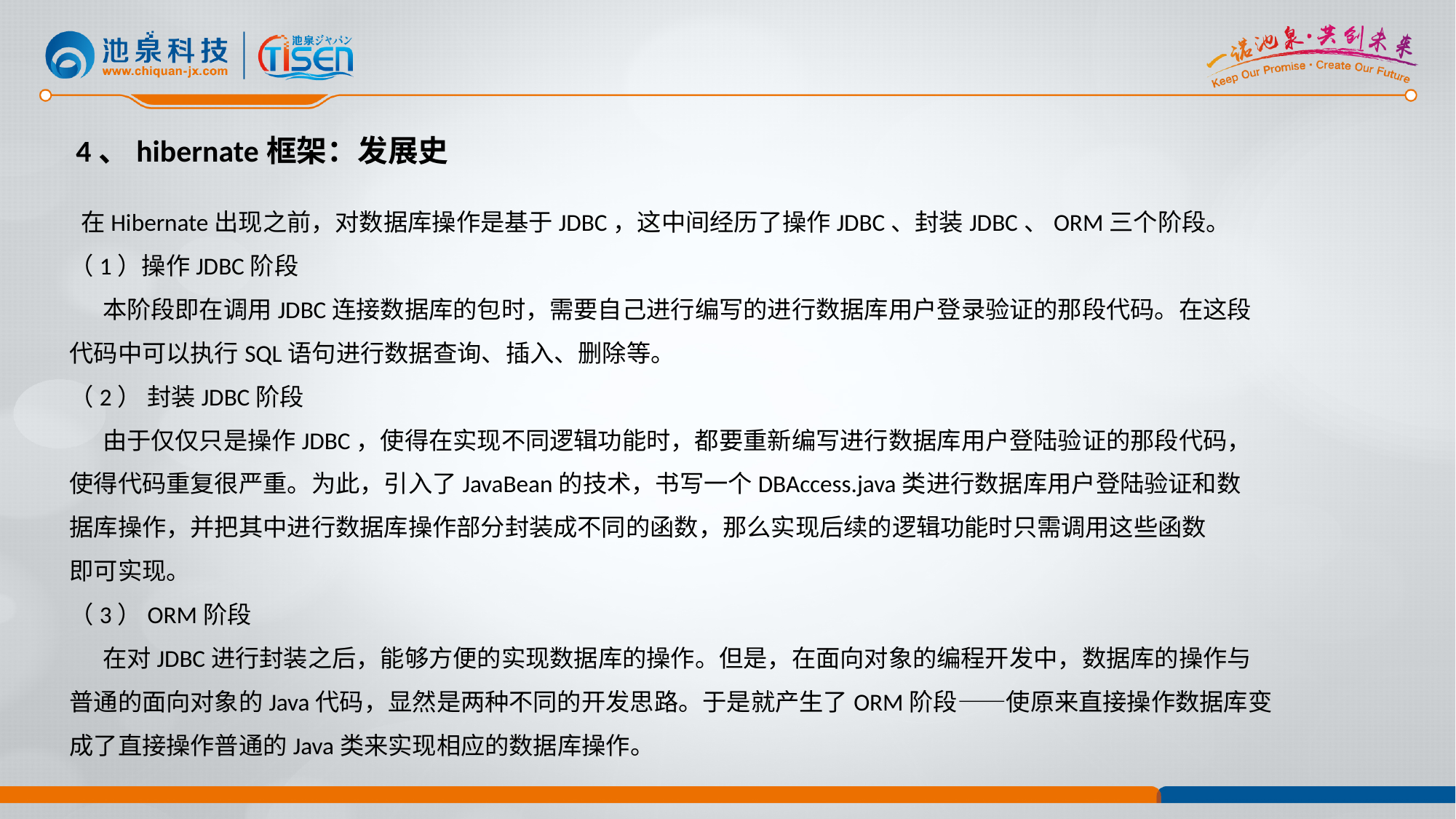

4、hibernate框架：发展史
 在Hibernate出现之前，对数据库操作是基于JDBC，这中间经历了操作JDBC、封装JDBC、ORM三个阶段。
（1）操作JDBC阶段
     本阶段即在调用JDBC连接数据库的包时，需要自己进行编写的进行数据库用户登录验证的那段代码。在这段
代码中可以执行SQL语句进行数据查询、插入、删除等。
（2） 封装JDBC阶段
     由于仅仅只是操作JDBC，使得在实现不同逻辑功能时，都要重新编写进行数据库用户登陆验证的那段代码，
使得代码重复很严重。为此，引入了JavaBean的技术，书写一个DBAccess.java类进行数据库用户登陆验证和数
据库操作，并把其中进行数据库操作部分封装成不同的函数，那么实现后续的逻辑功能时只需调用这些函数
即可实现。
（3）ORM阶段
     在对JDBC进行封装之后，能够方便的实现数据库的操作。但是，在面向对象的编程开发中，数据库的操作与
普通的面向对象的Java代码，显然是两种不同的开发思路。于是就产生了ORM阶段——使原来直接操作数据库变
成了直接操作普通的Java类来实现相应的数据库操作。